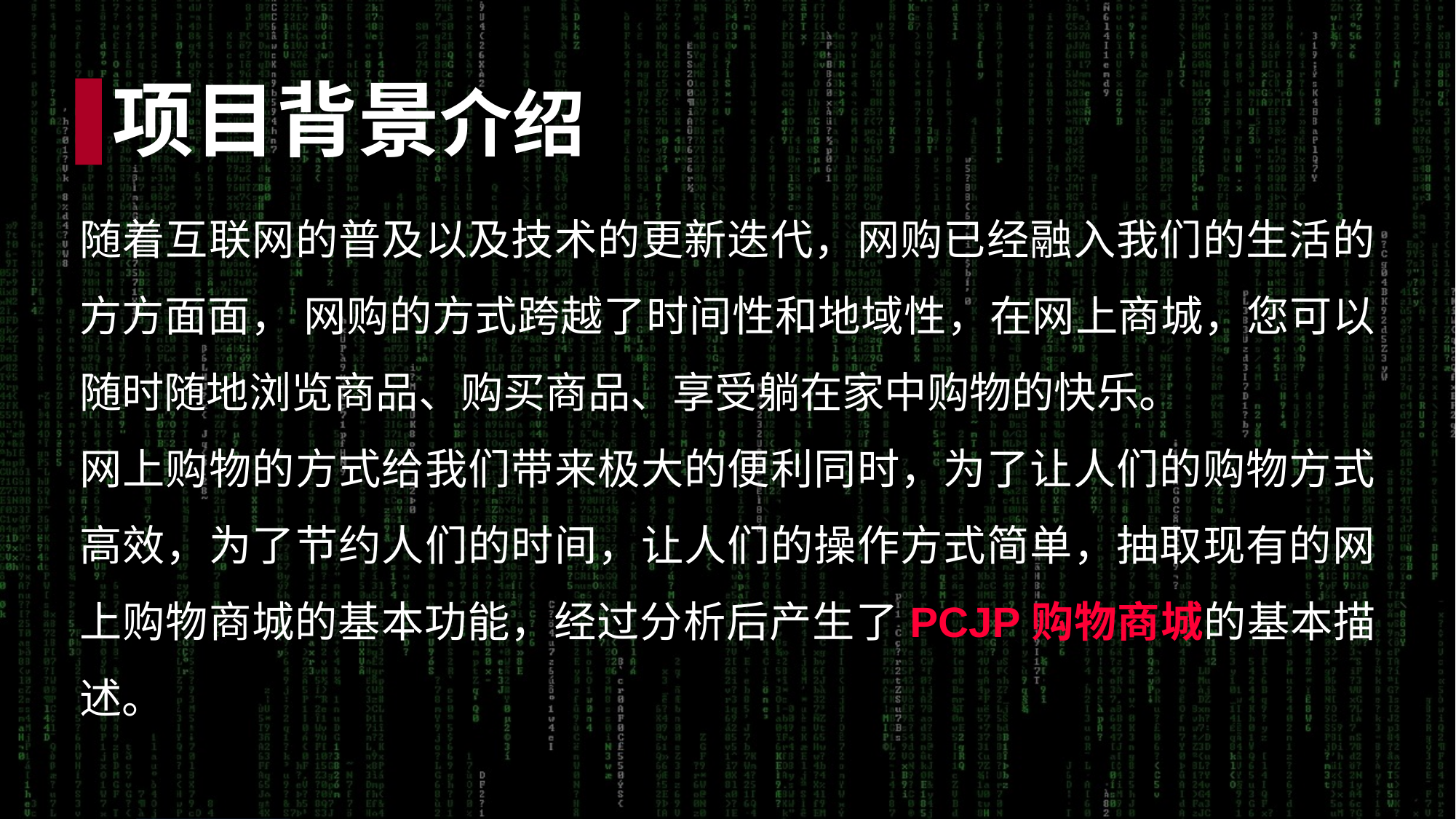

项目背景介绍

随着互联网的普及以及技术的更新迭代，网购已经融入我们的生活的方方面面， 网购的方式跨越了时间性和地域性，在网上商城，您可以随时随地浏览商品、购买商品、享受躺在家中购物的快乐。
网上购物的方式给我们带来极大的便利同时，为了让人们的购物方式高效，为了节约人们的时间，让人们的操作方式简单，抽取现有的网上购物商城的基本功能，经过分析后产生了PCJP购物商城的基本描述。